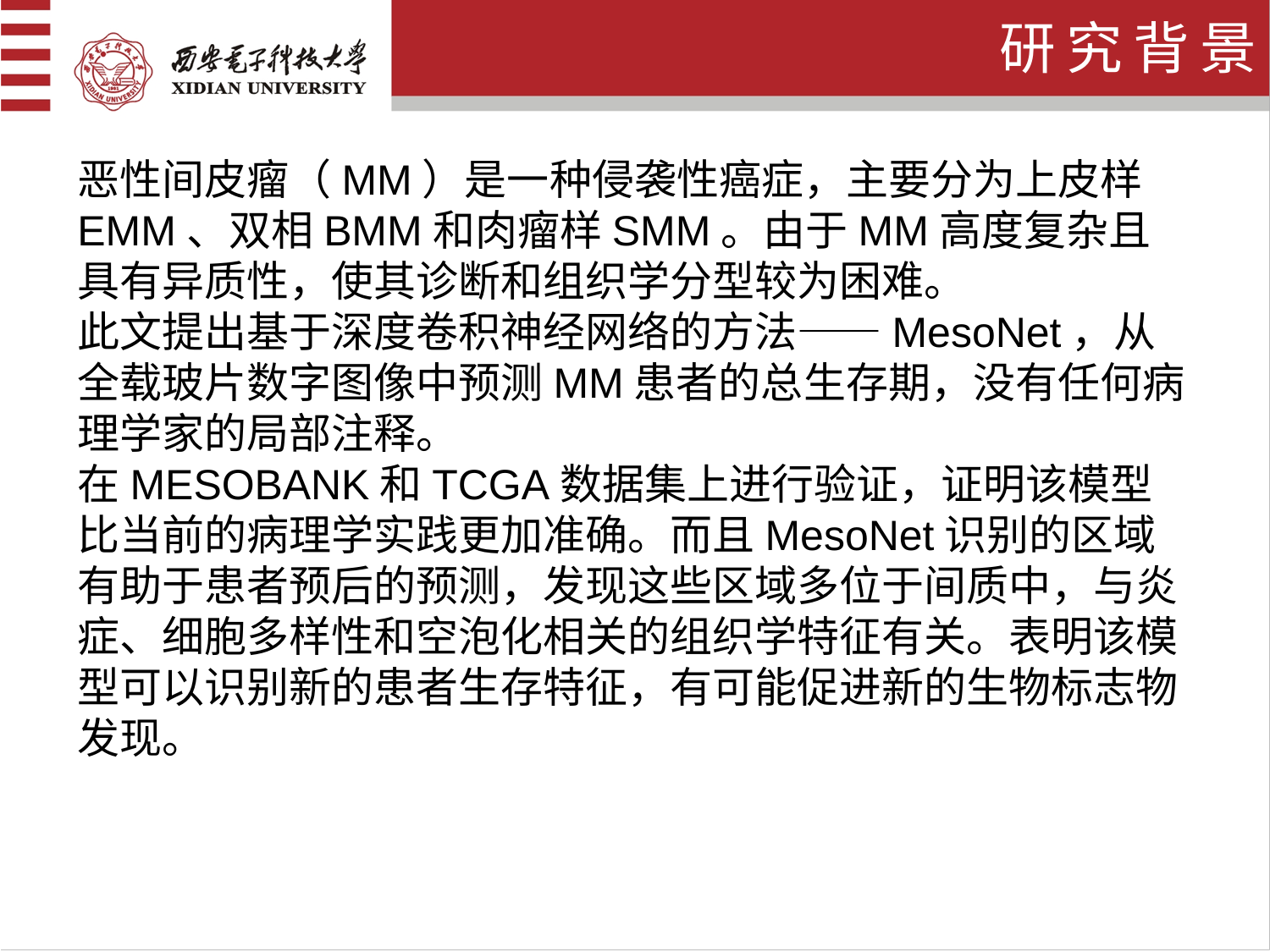

研究背景
恶性间皮瘤（MM）是一种侵袭性癌症，主要分为上皮样EMM、双相BMM和肉瘤样SMM。由于MM高度复杂且具有异质性，使其诊断和组织学分型较为困难。
此文提出基于深度卷积神经网络的方法——MesoNet，从全载玻片数字图像中预测MM患者的总生存期，没有任何病理学家的局部注释。
在MESOBANK和TCGA数据集上进行验证，证明该模型比当前的病理学实践更加准确。而且MesoNet识别的区域有助于患者预后的预测，发现这些区域多位于间质中，与炎症、细胞多样性和空泡化相关的组织学特征有关。表明该模型可以识别新的患者生存特征，有可能促进新的生物标志物发现。